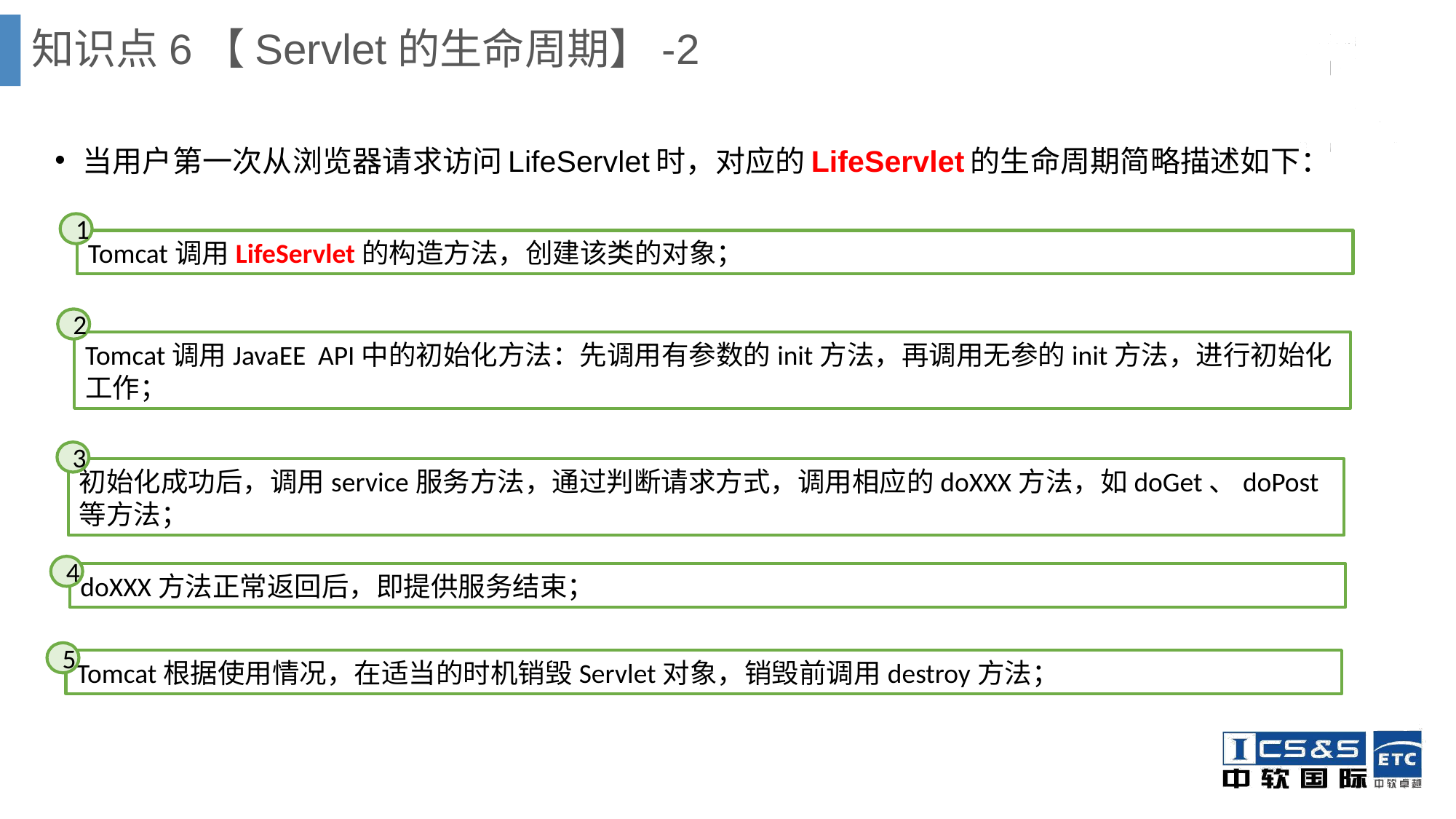

# 知识点6【Servlet的生命周期】-2
当用户第一次从浏览器请求访问LifeServlet时，对应的LifeServlet的生命周期简略描述如下：
1
Tomcat调用LifeServlet的构造方法，创建该类的对象；
2
Tomcat调用JavaEE  API中的初始化方法：先调用有参数的init方法，再调用无参的init方法，进行初始化工作；
3
初始化成功后，调用service服务方法，通过判断请求方式，调用相应的doXXX方法，如doGet、doPost等方法；
4
doXXX方法正常返回后，即提供服务结束；
5
Tomcat根据使用情况，在适当的时机销毁Servlet对象，销毁前调用destroy方法；